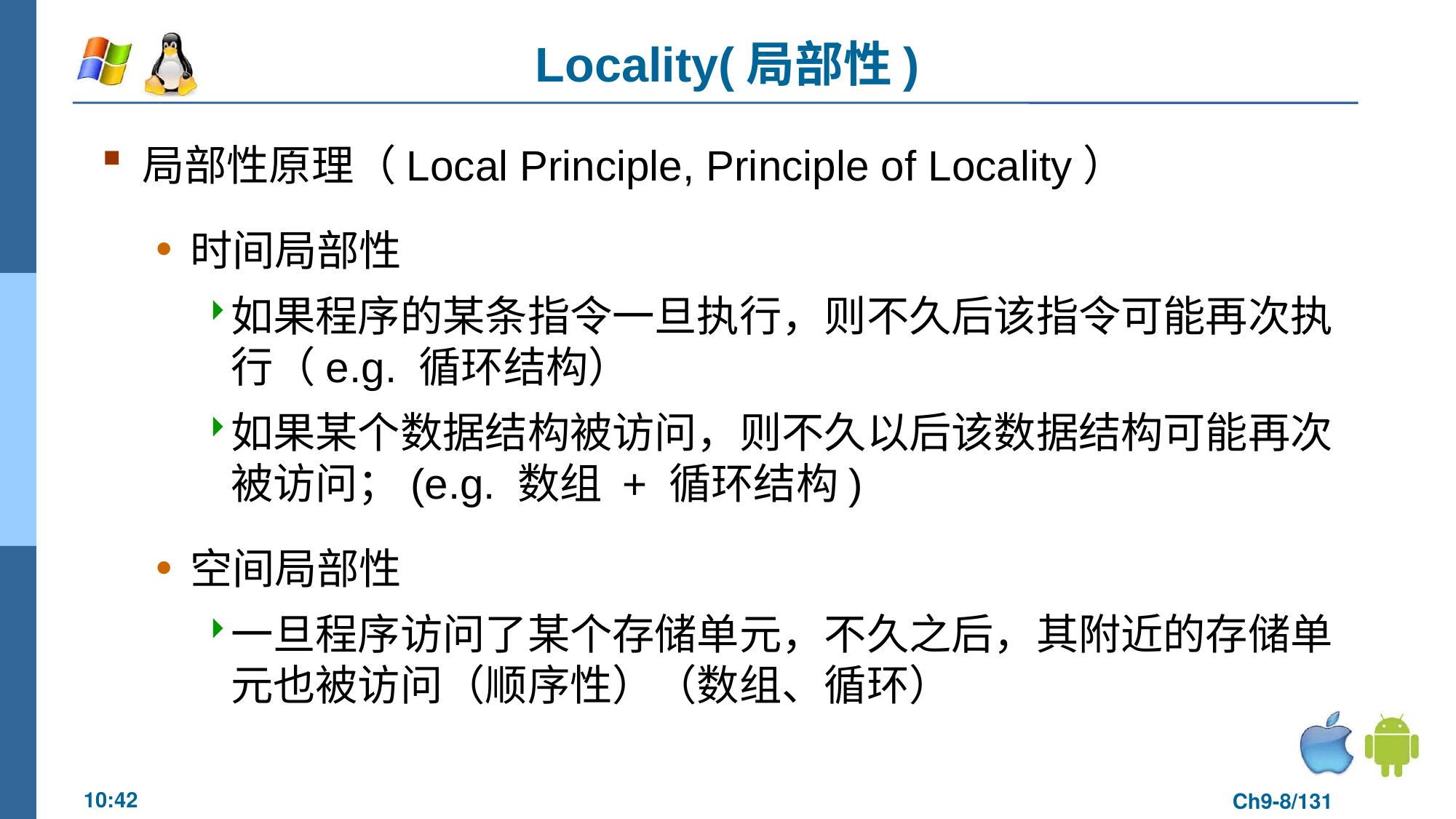

# Locality(局部性)
局部性原理（Local Principle, Principle of Locality）

时间局部性
如果程序的某条指令一旦执行，则不久后该指令可能再次执行（e.g. 循环结构）
如果某个数据结构被访问，则不久以后该数据结构可能再次被访问；(e.g. 数组 + 循环结构)

空间局部性
一旦程序访问了某个存储单元，不久之后，其附近的存储单元也被访问（顺序性）（数组、循环）